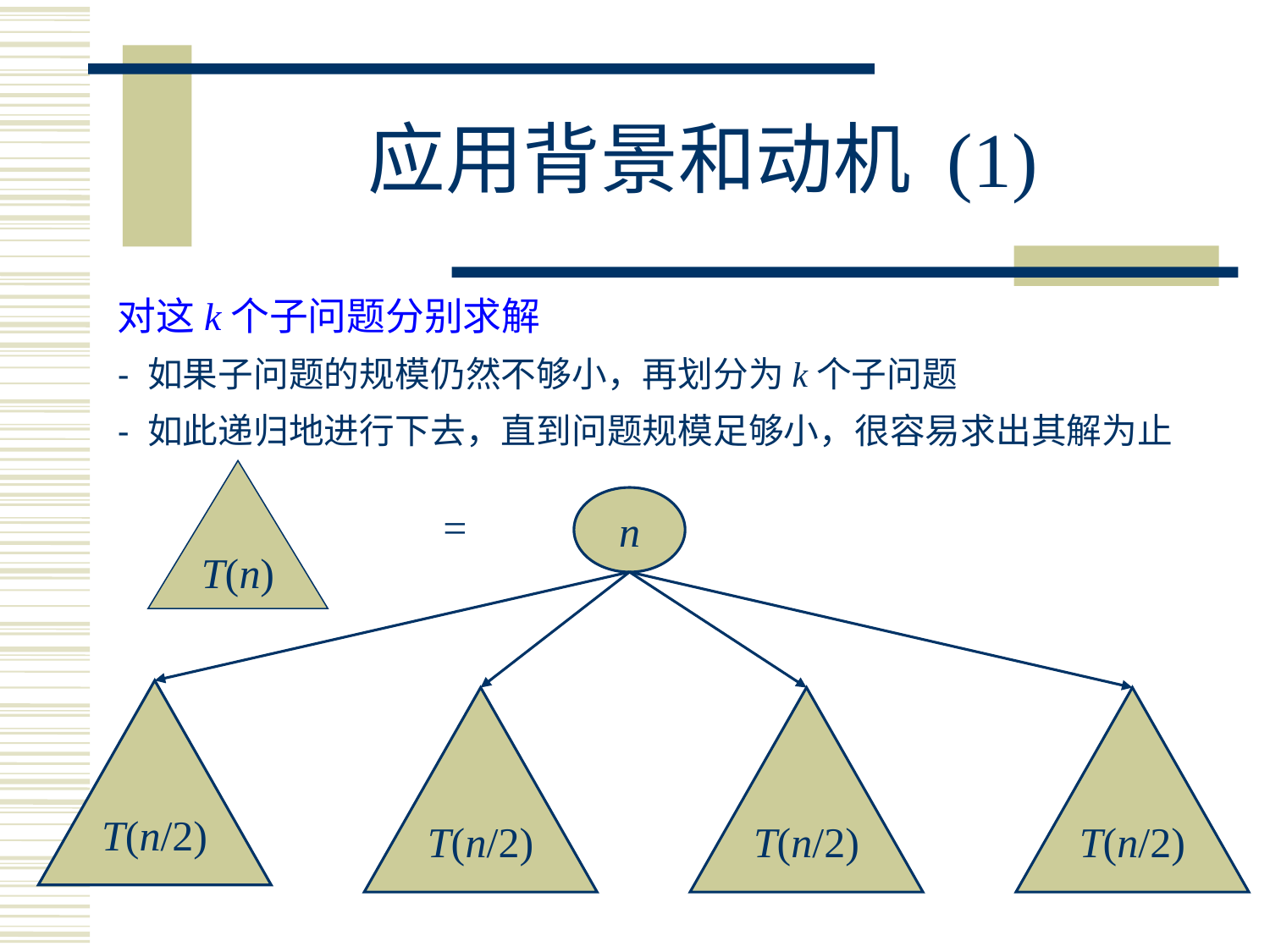

# 应用背景和动机 (1)
将要求解的较大规模的问题分割成k个更小规模的子问题。
对这k个子问题分别求解
- 如果子问题的规模仍然不够小，再划分为k个子问题
- 如此递归地进行下去，直到问题规模足够小，很容易求出其解为止
T(n)
n
=
T(n/2)
T(n/2)
T(n/2)
T(n/2)